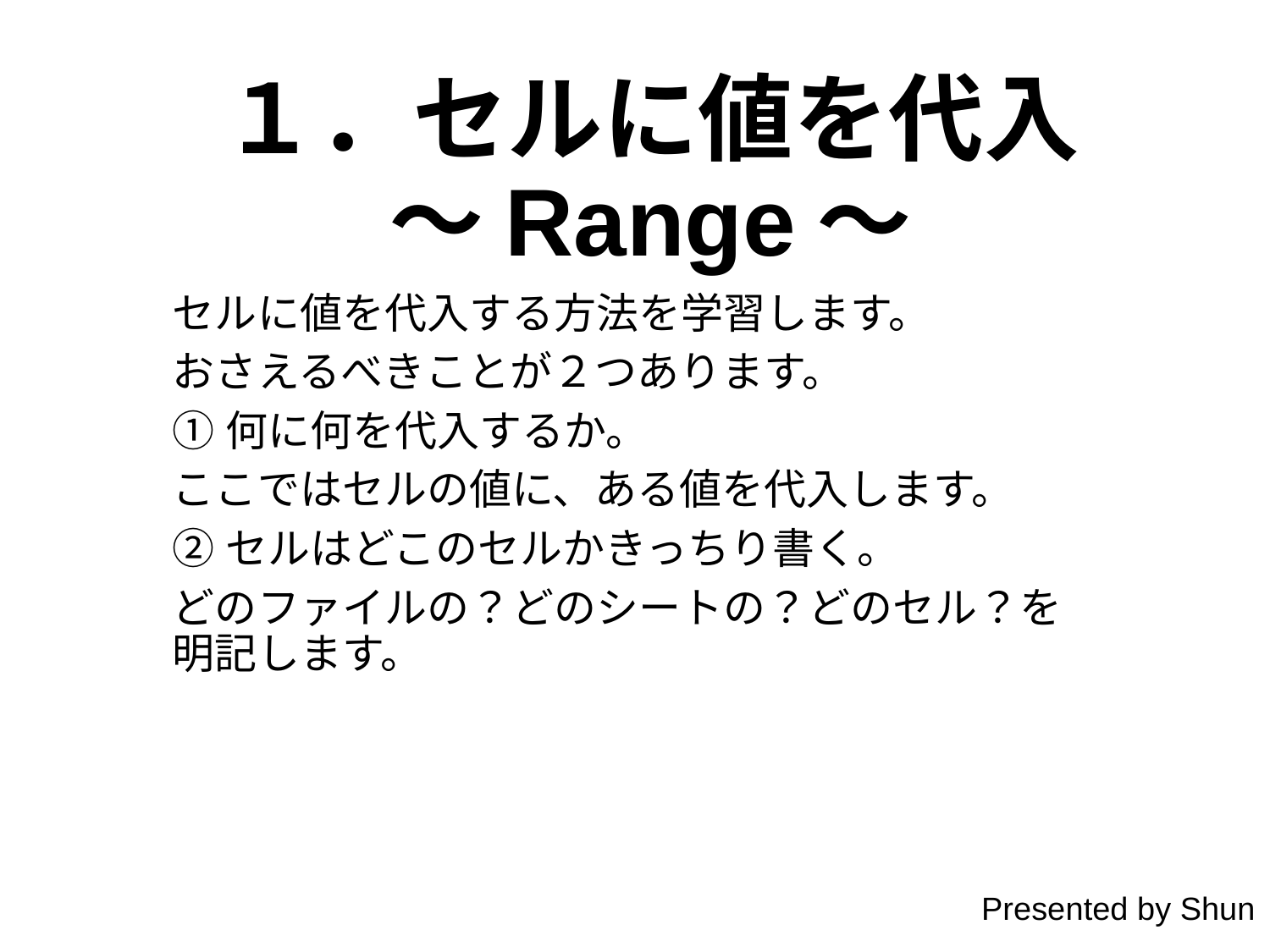

# １．セルに値を代入 ～Range～
セルに値を代入する方法を学習します。
おさえるべきことが２つあります。
①何に何を代入するか。
ここではセルの値に、ある値を代入します。
②セルはどこのセルかきっちり書く。
どのファイルの？どのシートの？どのセル？を明記します。
Presented by Shun